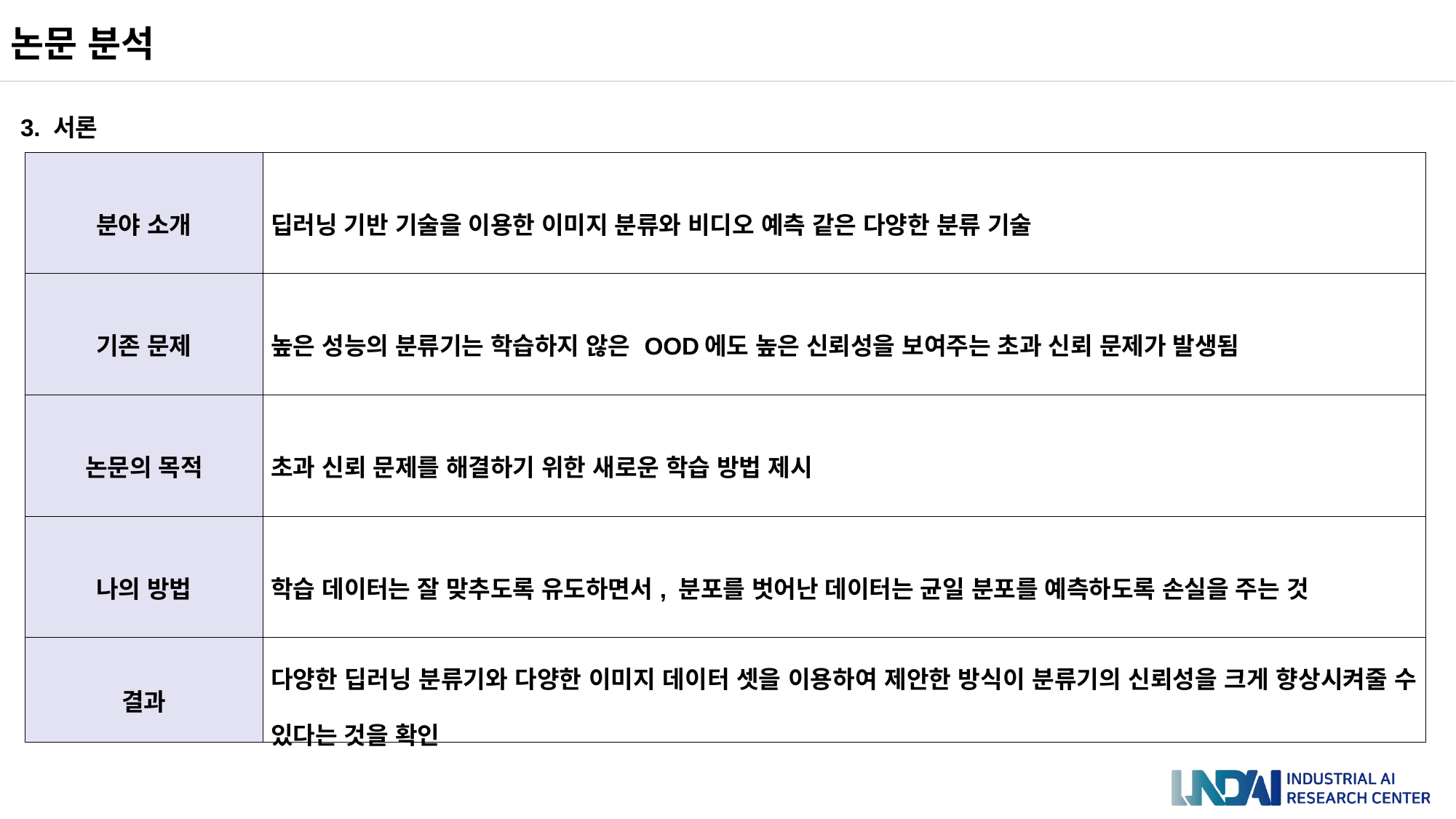

논문 분석
3. 서론

| 분야 소개 | 딥러닝 기반 기술을 이용한 이미지 분류와 비디오 예측 같은 다양한 분류 기술 |
| --- | --- |
| 기존 문제 | 높은 성능의 분류기는 학습하지 않은 OOD에도 높은 신뢰성을 보여주는 초과 신뢰 문제가 발생됨 |
| 논문의 목적 | 초과 신뢰 문제를 해결하기 위한 새로운 학습 방법 제시 |
| 나의 방법 | 학습 데이터는 잘 맞추도록 유도하면서, 분포를 벗어난 데이터는 균일 분포를 예측하도록 손실을 주는 것 |
| 결과 | 다양한 딥러닝 분류기와 다양한 이미지 데이터 셋을 이용하여 제안한 방식이 분류기의 신뢰성을 크게 향상시켜줄 수 있다는 것을 확인 |